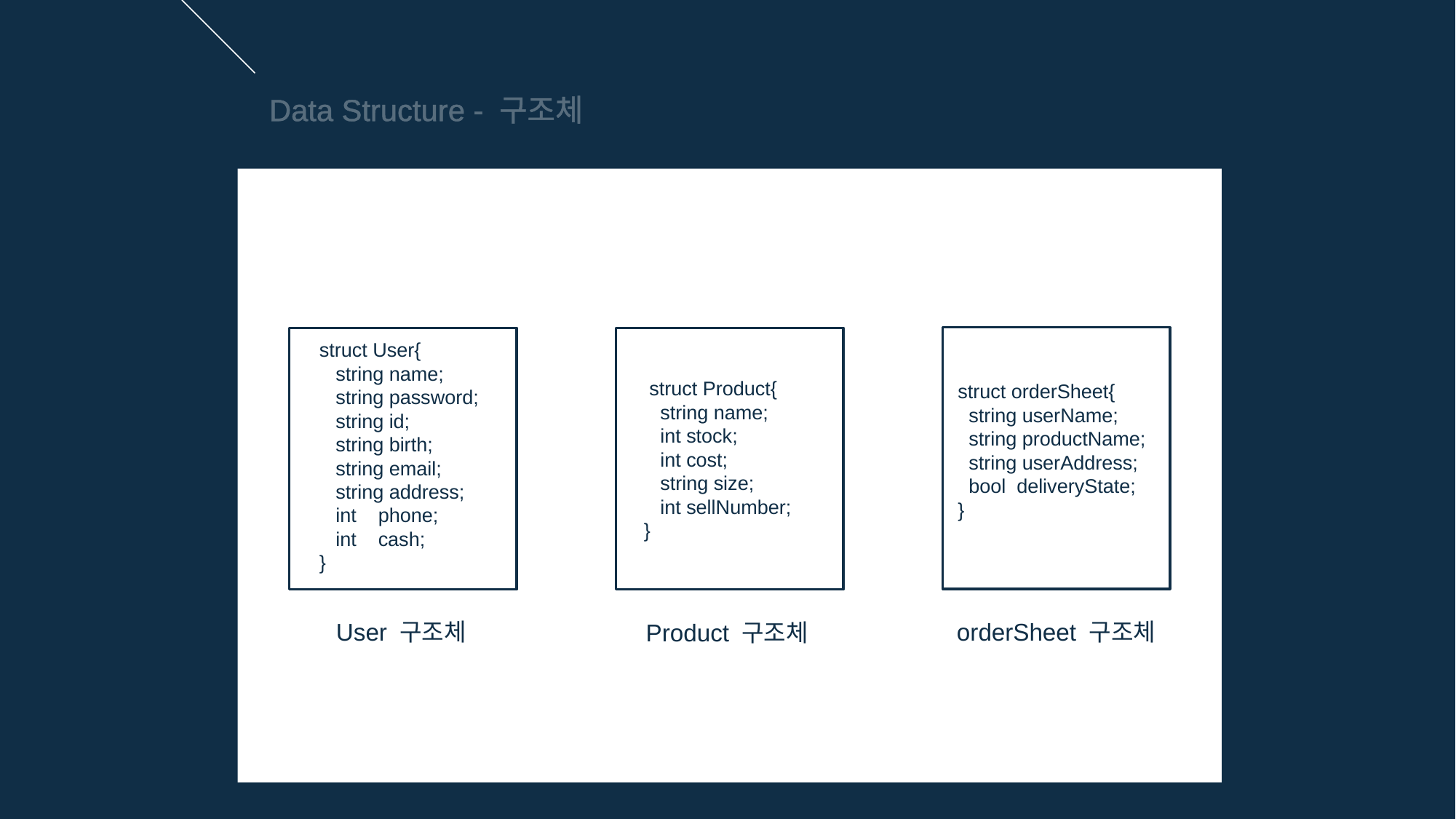

Data Structure - 구조체

struct User{
   string name;
   string password;
   string id;
   string birth;
   string email;
   string address;
   int    phone;
   int    cash;
}

 struct Product{
   string name;
   int stock;
   int cost;
   string size;
   int sellNumber;
}
struct orderSheet{
  string userName;
  string productName;
  string userAddress;
  bool  deliveryState;
}
User 구조체
orderSheet 구조체
Product 구조체